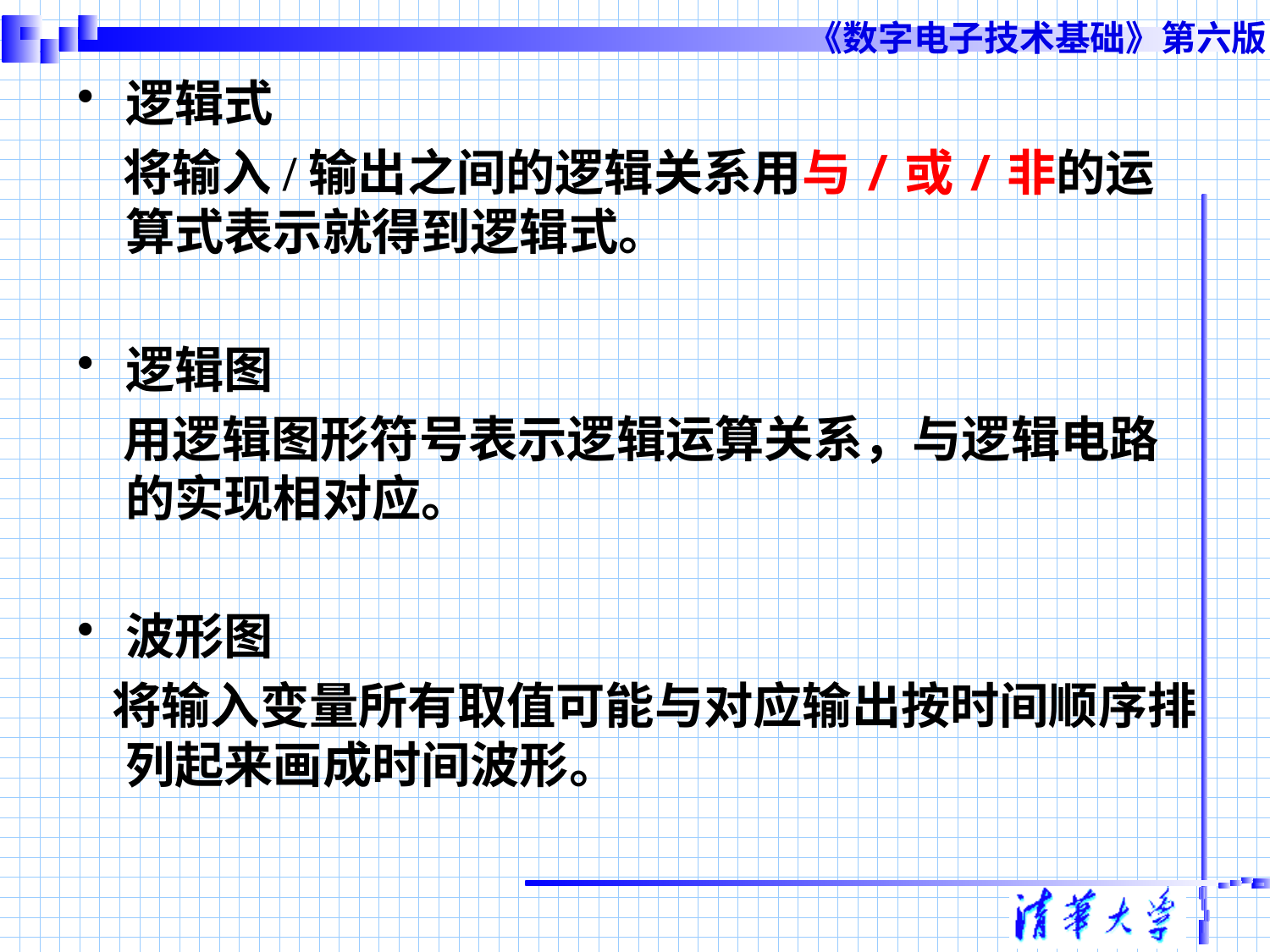

逻辑式
   将输入/输出之间的逻辑关系用与/或/非的运算式表示就得到逻辑式。

逻辑图
   用逻辑图形符号表示逻辑运算关系，与逻辑电路的实现相对应。

波形图
  将输入变量所有取值可能与对应输出按时间顺序排列起来画成时间波形。